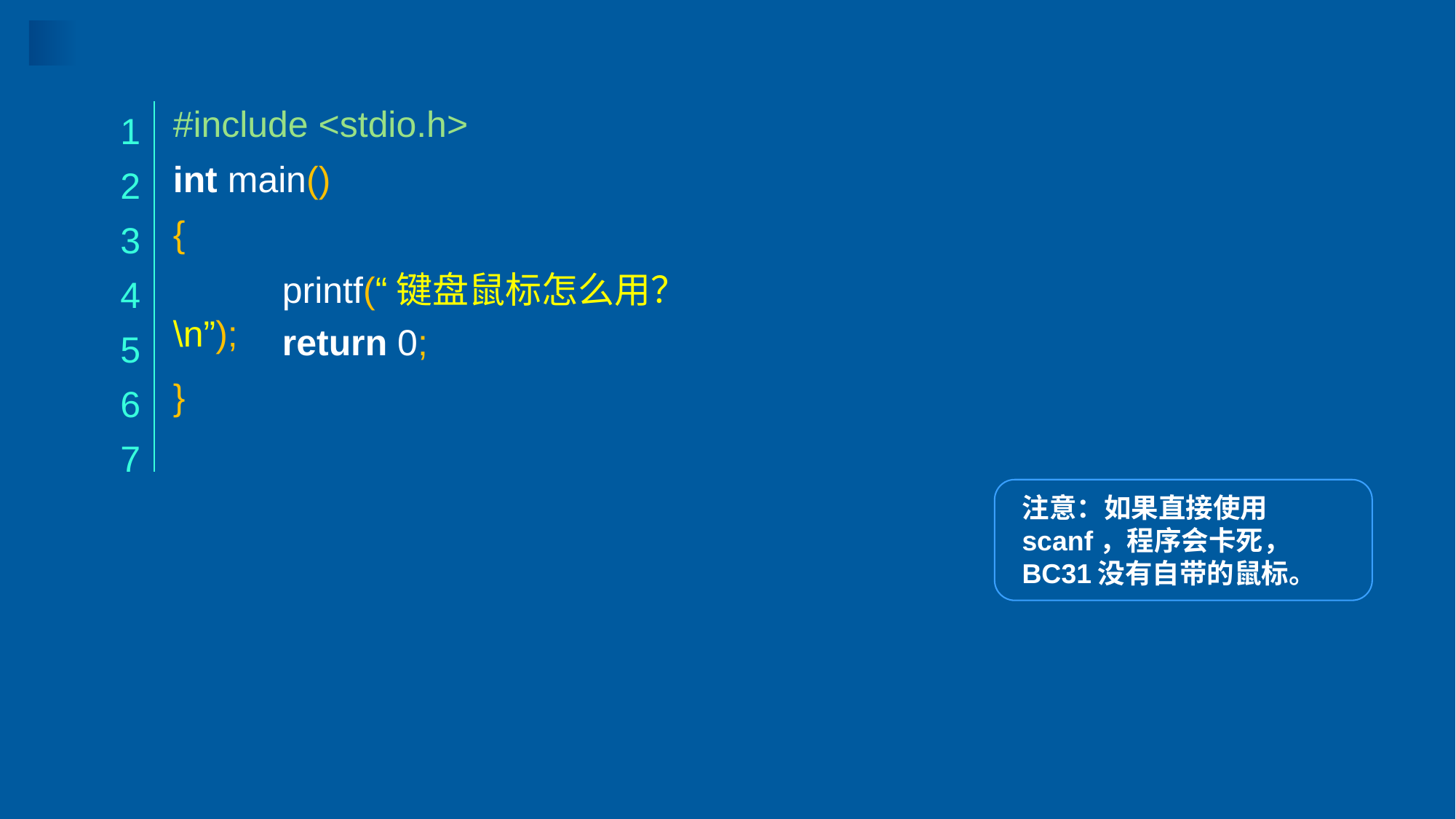

1
2
3
4
5
6
7
#include <stdio.h>
int main()
{
	printf(“键盘鼠标怎么用？\n”);
	return 0;
}
注意：如果直接使用scanf，程序会卡死，
BC31没有自带的鼠标。